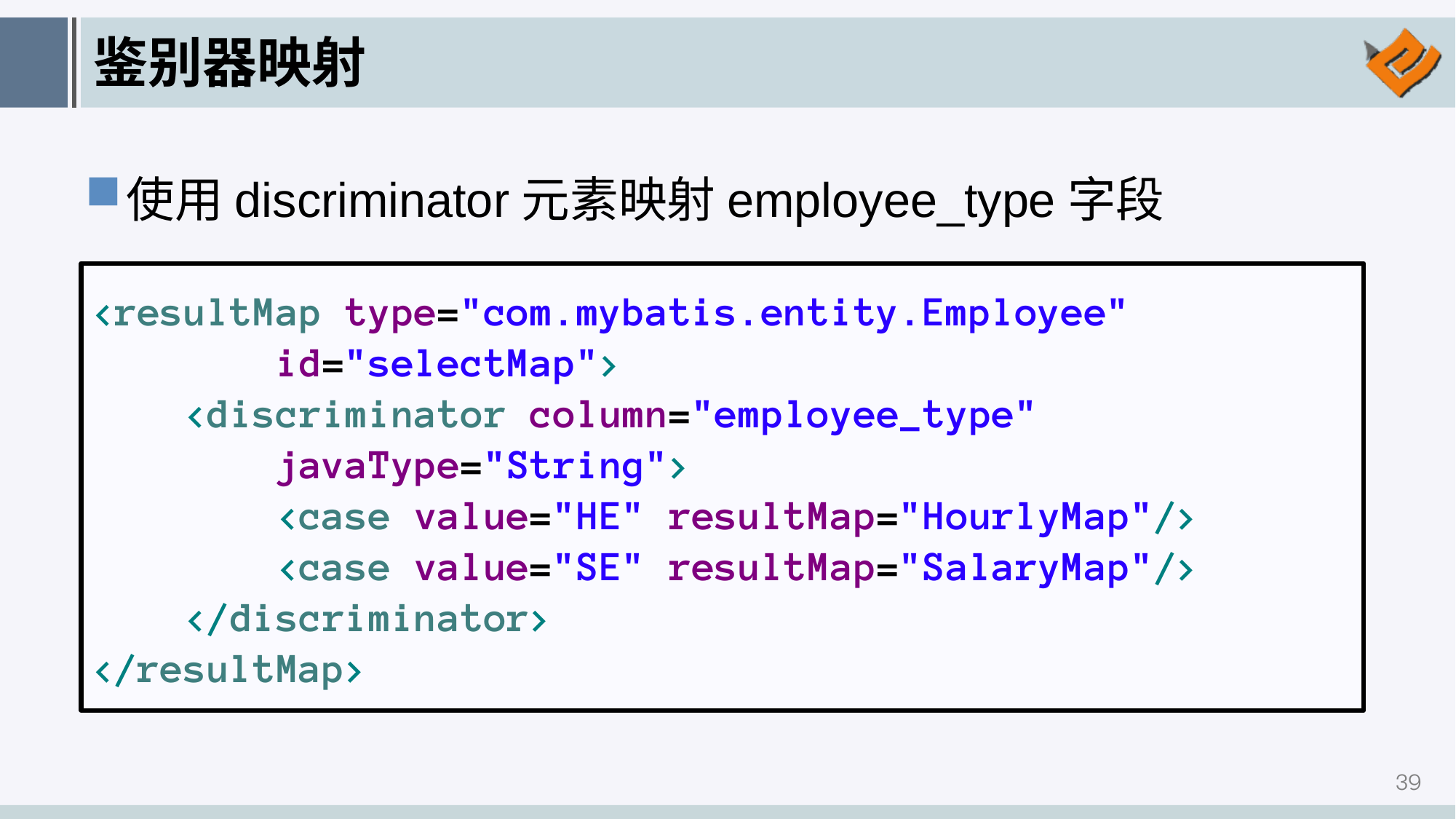

# 鉴别器映射
使用discriminator元素映射employee_type字段
<resultMap type="com.mybatis.entity.Employee"
        id="selectMap">
    <discriminator column="employee_type"
        javaType="String">
        <case value="HE" resultMap="HourlyMap"/>
        <case value="SE" resultMap="SalaryMap"/>
    </discriminator>
</resultMap>